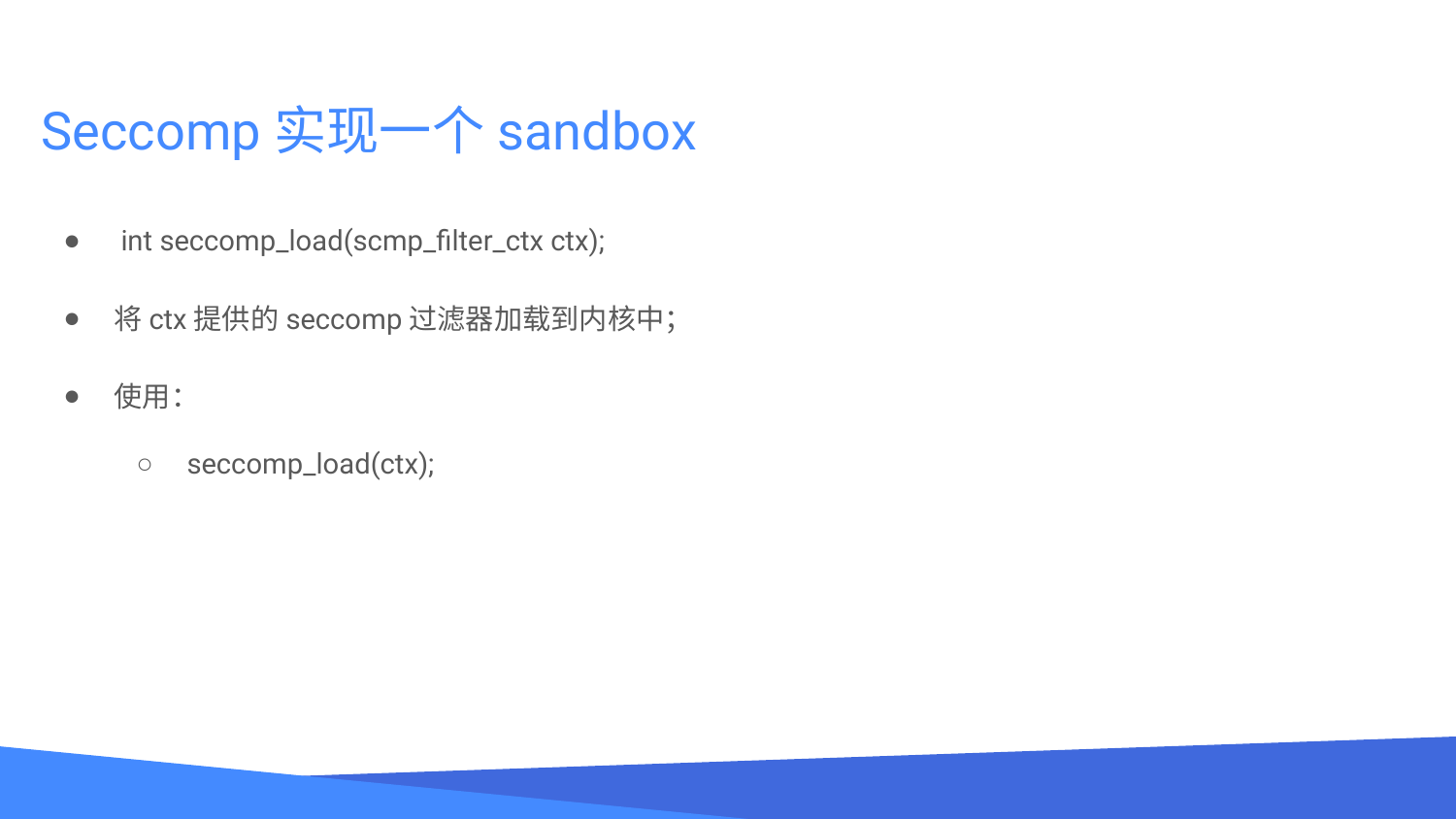

# Seccomp实现一个sandbox
 int seccomp_load(scmp_filter_ctx ctx);

将ctx提供的seccomp过滤器加载到内核中；

使用：
seccomp_load(ctx);